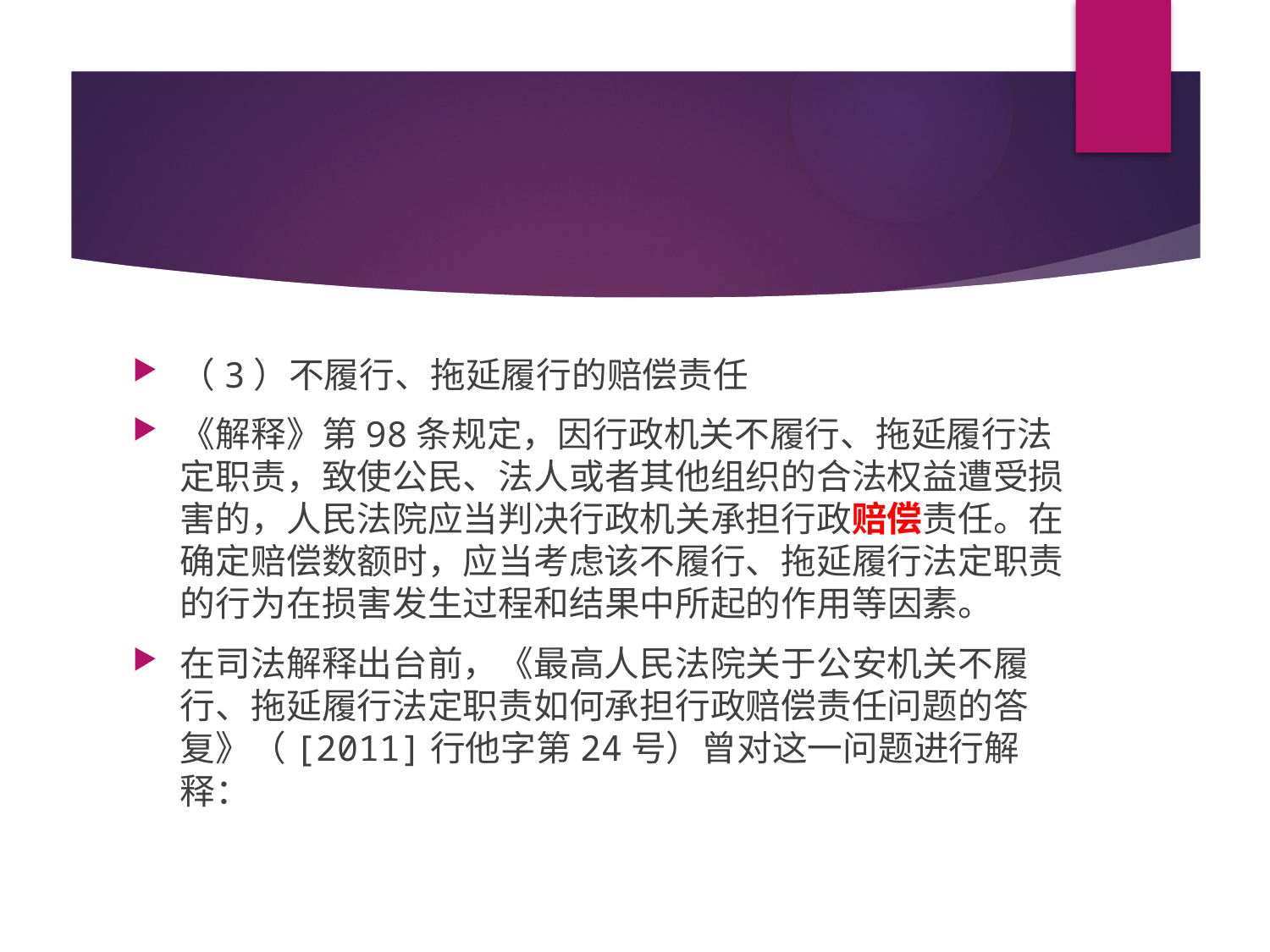

#
（3）不履行、拖延履行的赔偿责任
《解释》第98条规定，因行政机关不履行、拖延履行法定职责，致使公民、法人或者其他组织的合法权益遭受损害的，人民法院应当判决行政机关承担行政赔偿责任。在确定赔偿数额时，应当考虑该不履行、拖延履行法定职责的行为在损害发生过程和结果中所起的作用等因素。
在司法解释出台前，《最高人民法院关于公安机关不履行、拖延履行法定职责如何承担行政赔偿责任问题的答复》（[2011]行他字第24号）曾对这一问题进行解释：